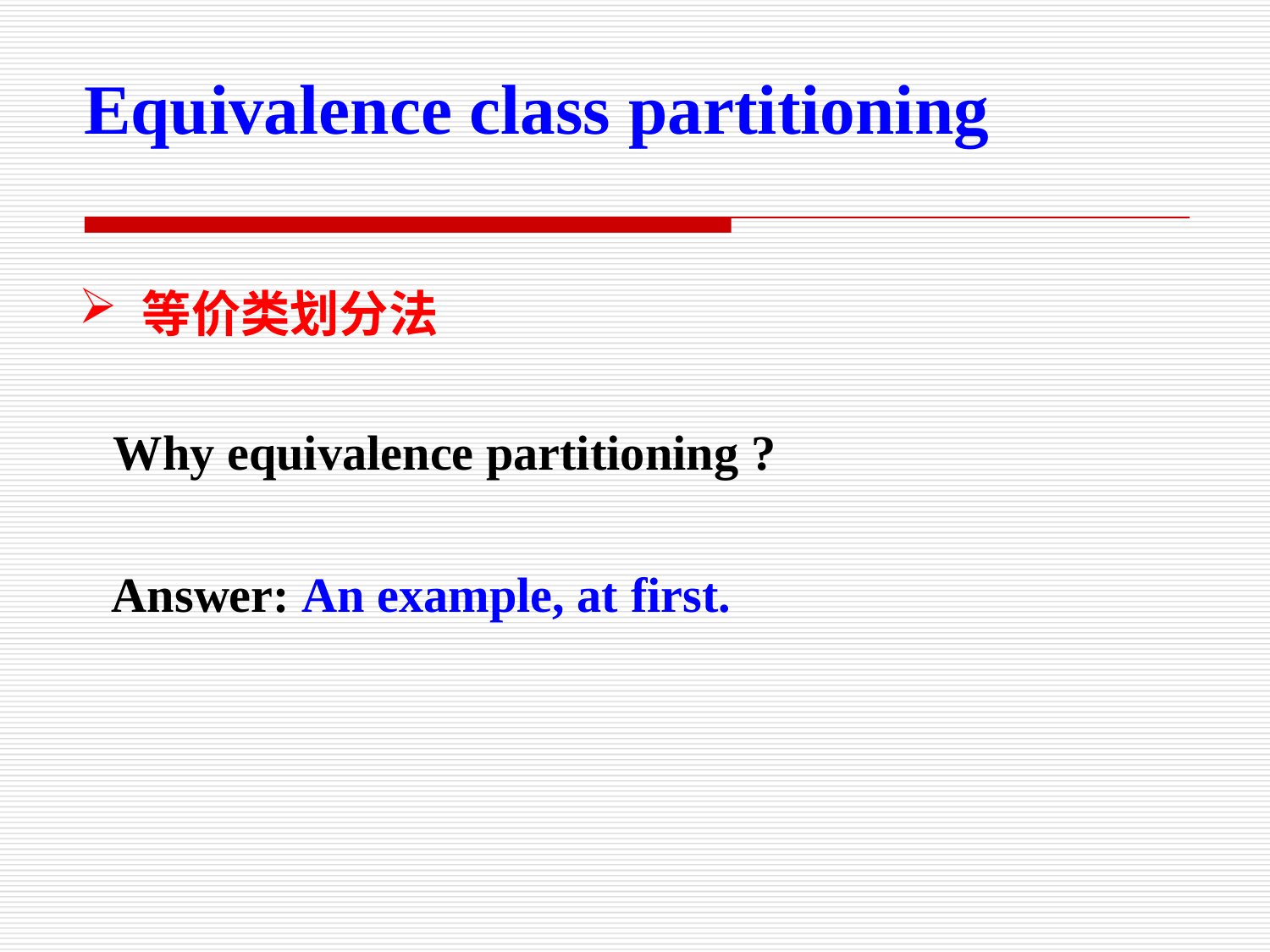

Equivalence class partitioning
等价类划分法
Why equivalence partitioning ?
Answer: An example, at first.